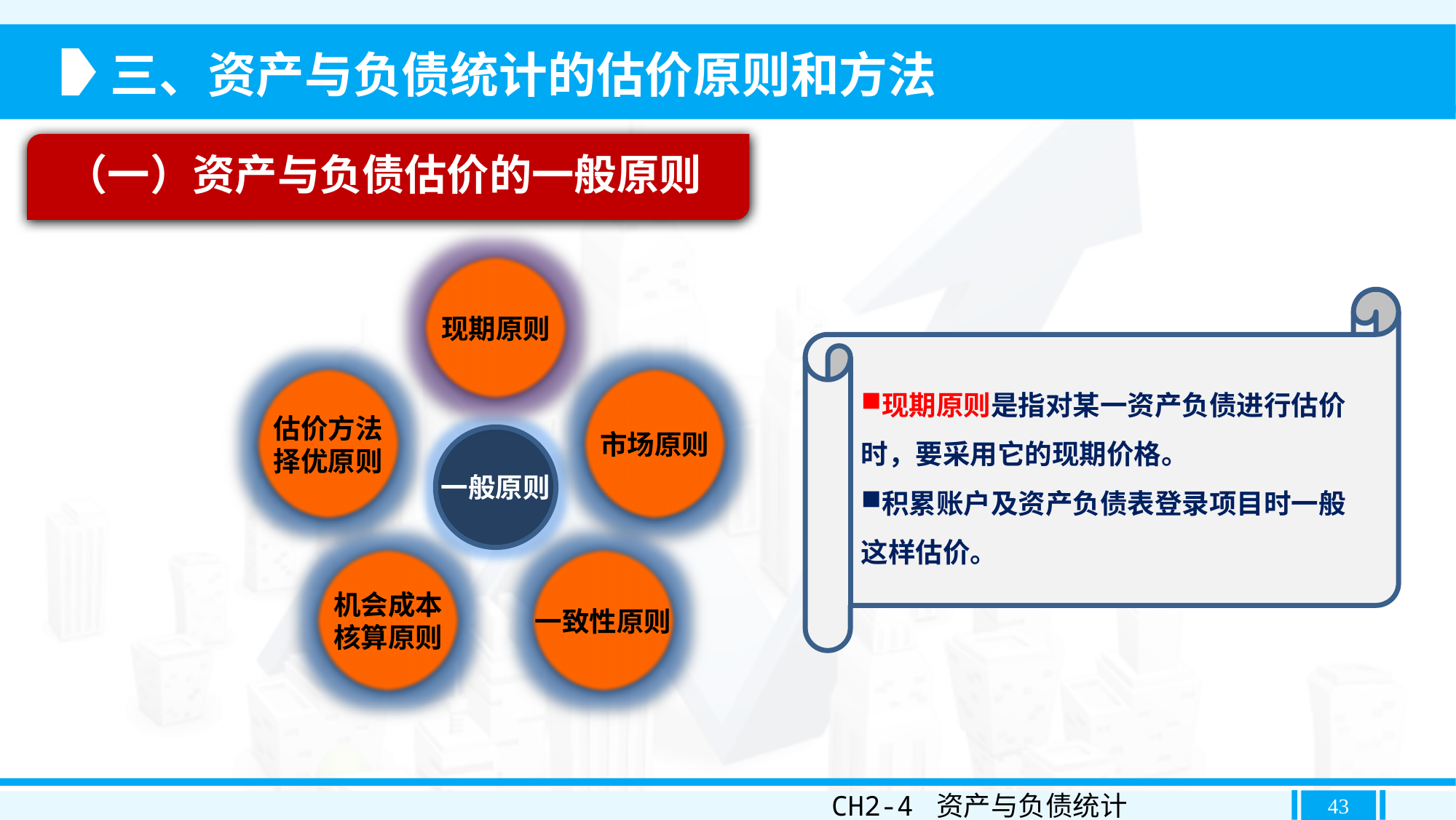

三、资产与负债统计的估价原则和方法

（一）资产与负债估价的一般原则
现期原则
现期原则是指对某一资产负债进行估价时，要采用它的现期价格。
积累账户及资产负债表登录项目时一般这样估价。
估价方法
择优原则
市场原则
一般原则
机会成本
核算原则
一致性原则
CH2-4 资产与负债统计
43